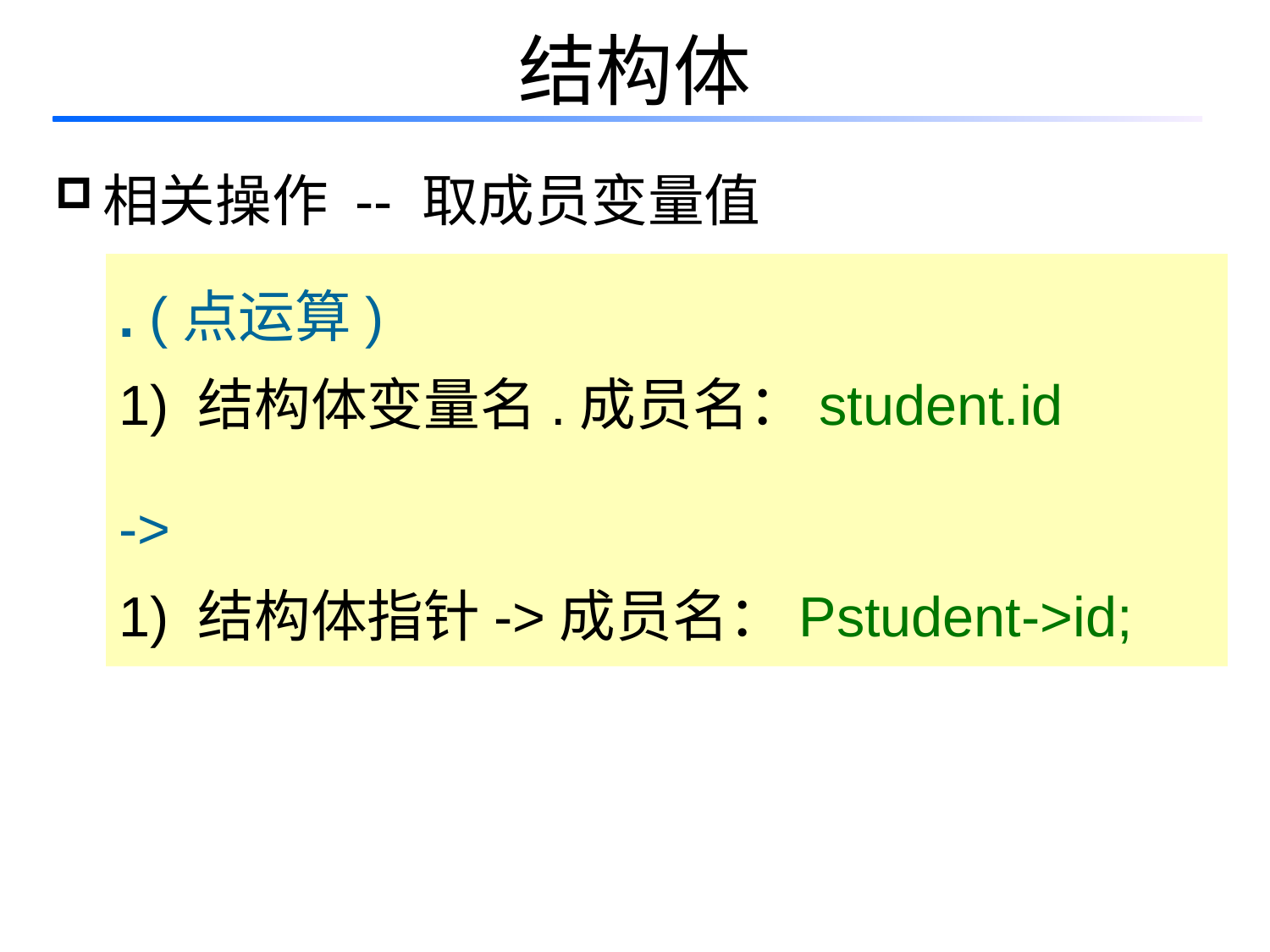

# 结构体

相关操作 -- 取成员变量值
. (点运算)
1) 结构体变量名.成员名：student.id
->
1) 结构体指针->成员名：Pstudent->id;